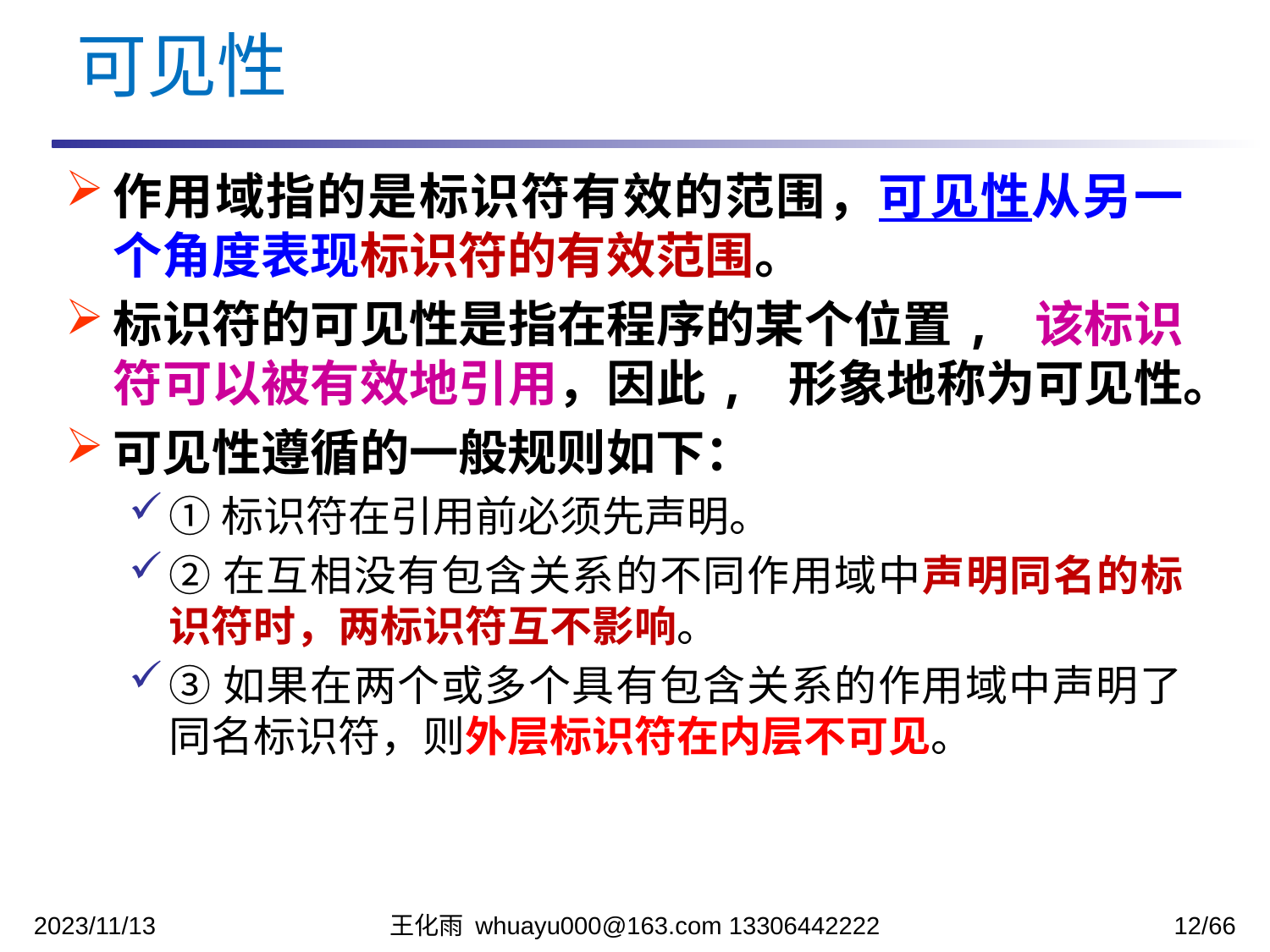

可见性
作用域指的是标识符有效的范围，可见性从另一个角度表现标识符的有效范围。
标识符的可见性是指在程序的某个位置, 该标识符可以被有效地引用，因此, 形象地称为可见性。
可见性遵循的一般规则如下：
①标识符在引用前必须先声明。
②在互相没有包含关系的不同作用域中声明同名的标识符时，两标识符互不影响。
③如果在两个或多个具有包含关系的作用域中声明了同名标识符，则外层标识符在内层不可见。
2023/11/13
王化雨 whuayu000@163.com 13306442222
12/66